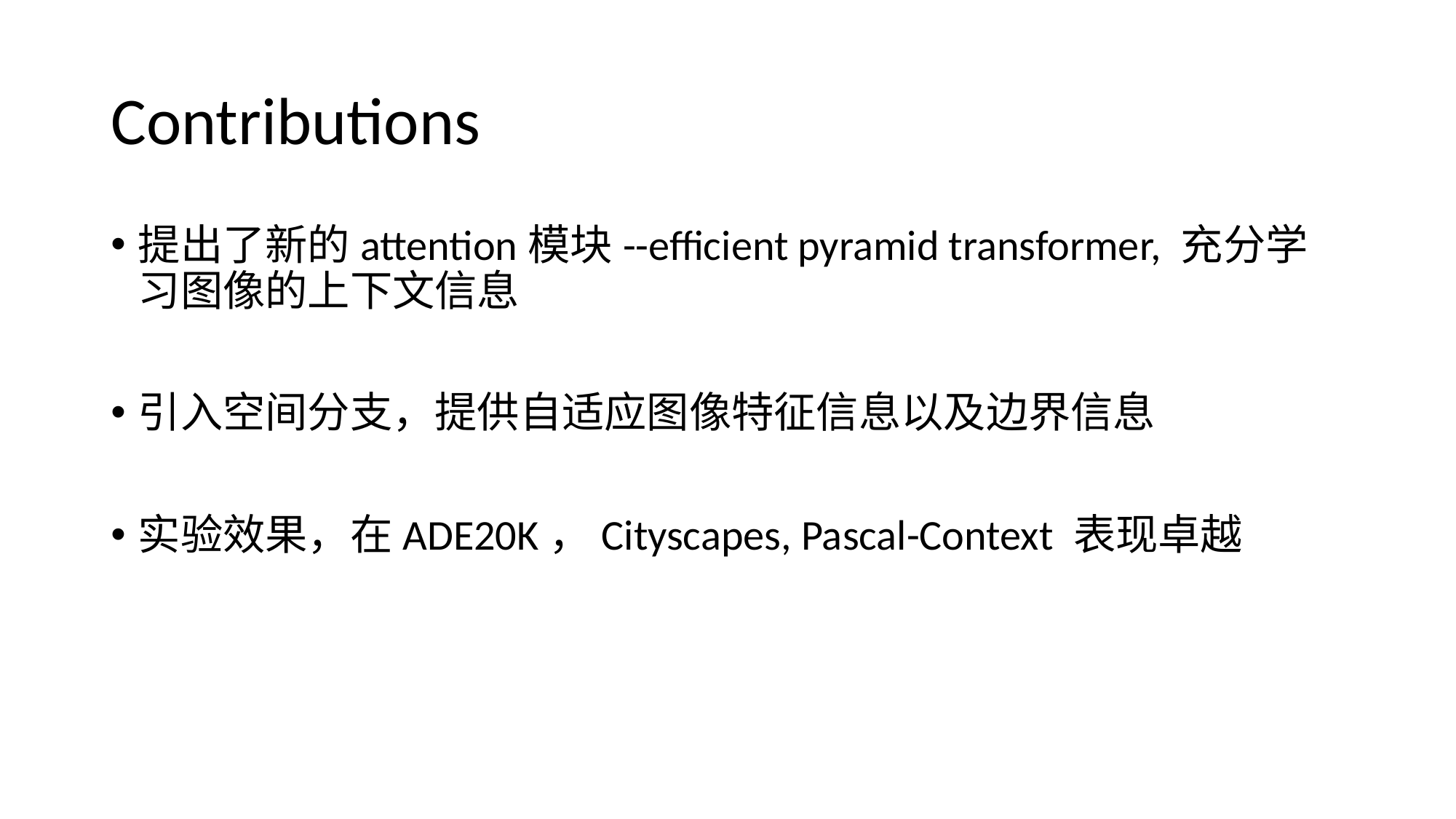

# Contributions
提出了新的attention模块--efficient pyramid transformer, 充分学习图像的上下文信息

引入空间分支，提供自适应图像特征信息以及边界信息

实验效果，在ADE20K，Cityscapes, Pascal-Context 表现卓越